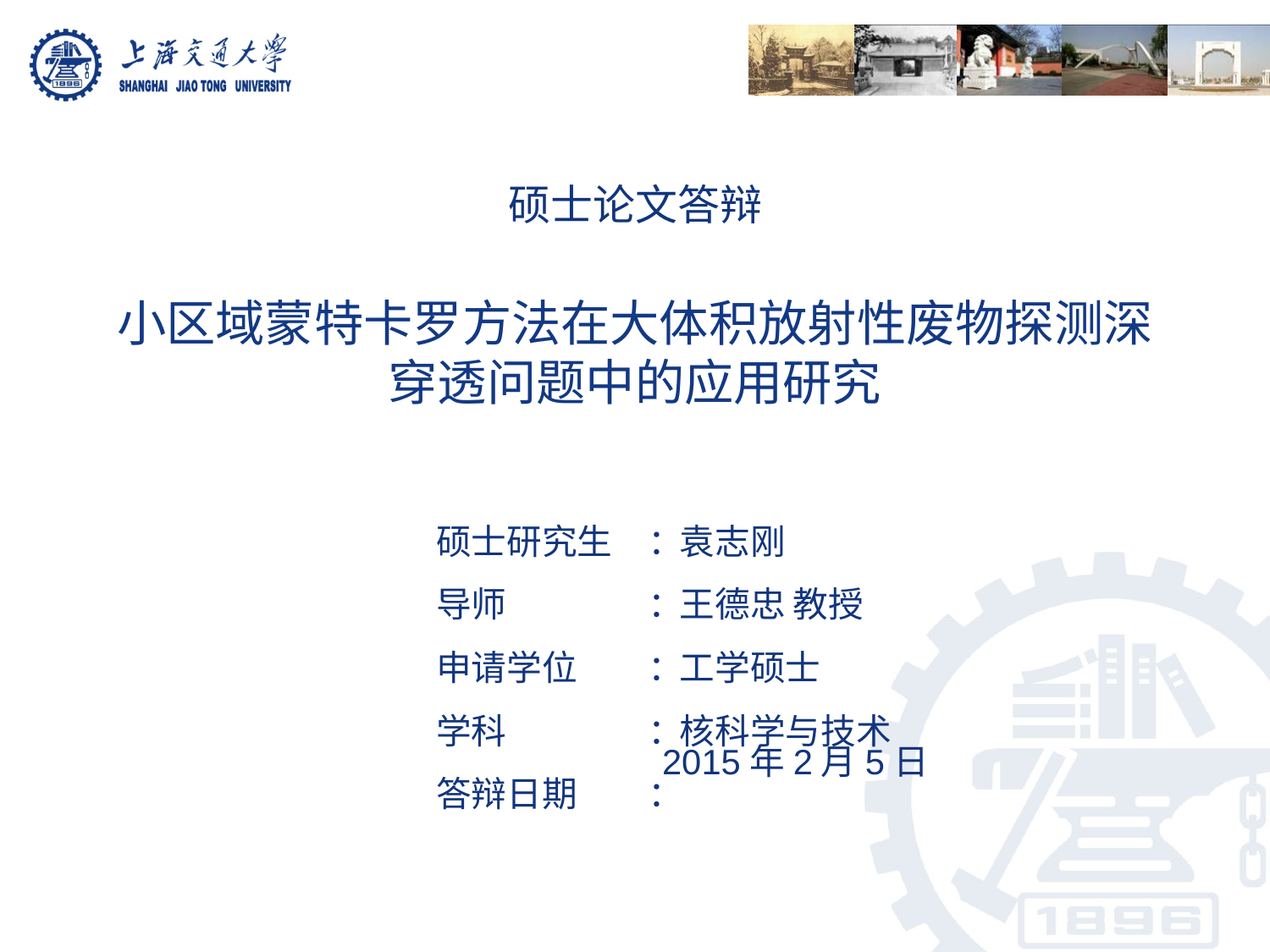

硕士论文答辩
# 小区域蒙特卡罗方法在大体积放射性废物探测深穿透问题中的应用研究
| 硕士研究生 | ： | 袁志刚 |
| --- | --- | --- |
| 导师 | ： | 王德忠 教授 |
| 申请学位 | ： | 工学硕士 |
| 学科 | ： | 核科学与技术 |
| 答辩日期 | ： |  |
2015年2月5日